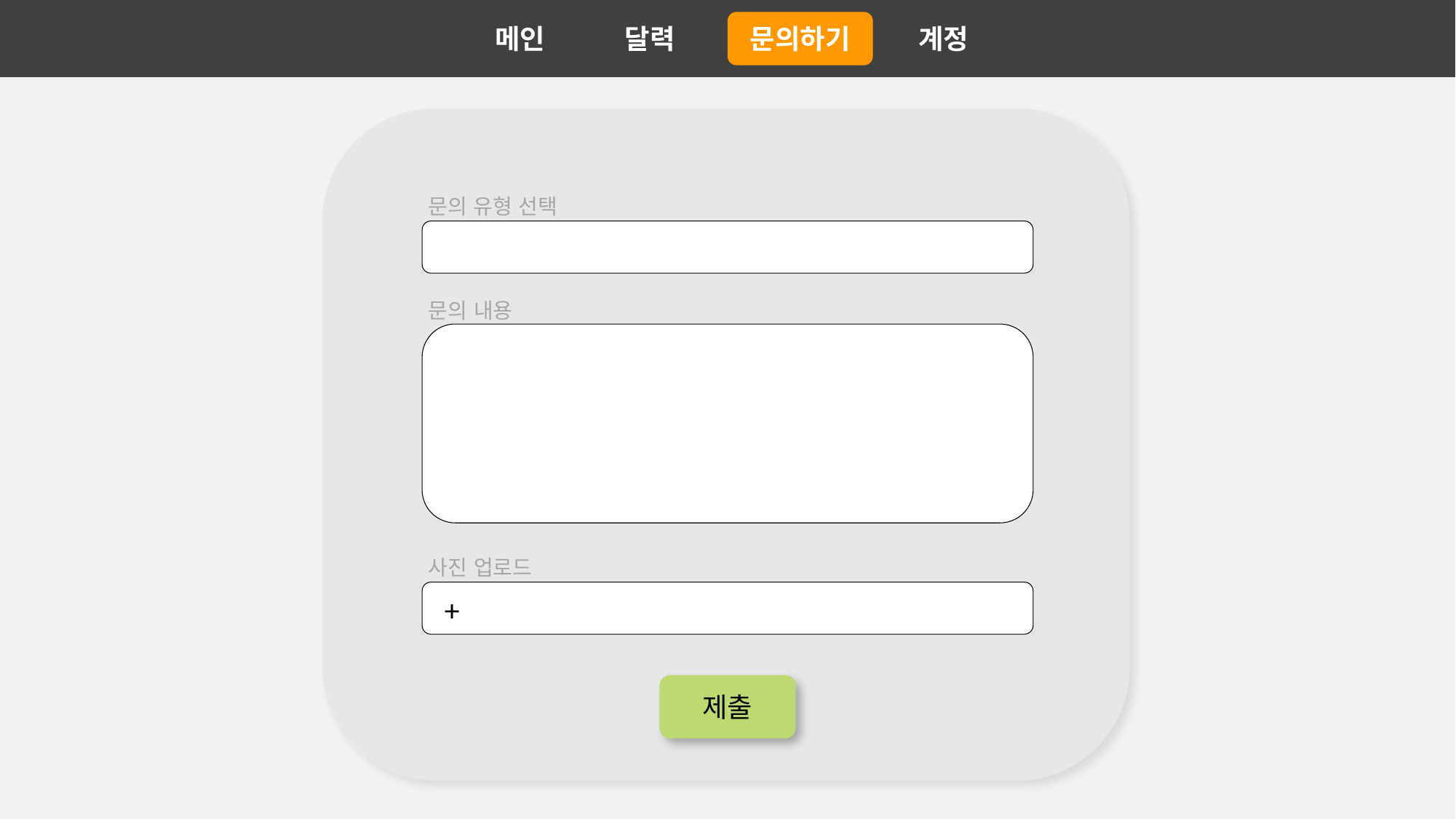

계정
달력
문의하기
메인

문의 유형 선택

문의 내용

사진 업로드

+
제출